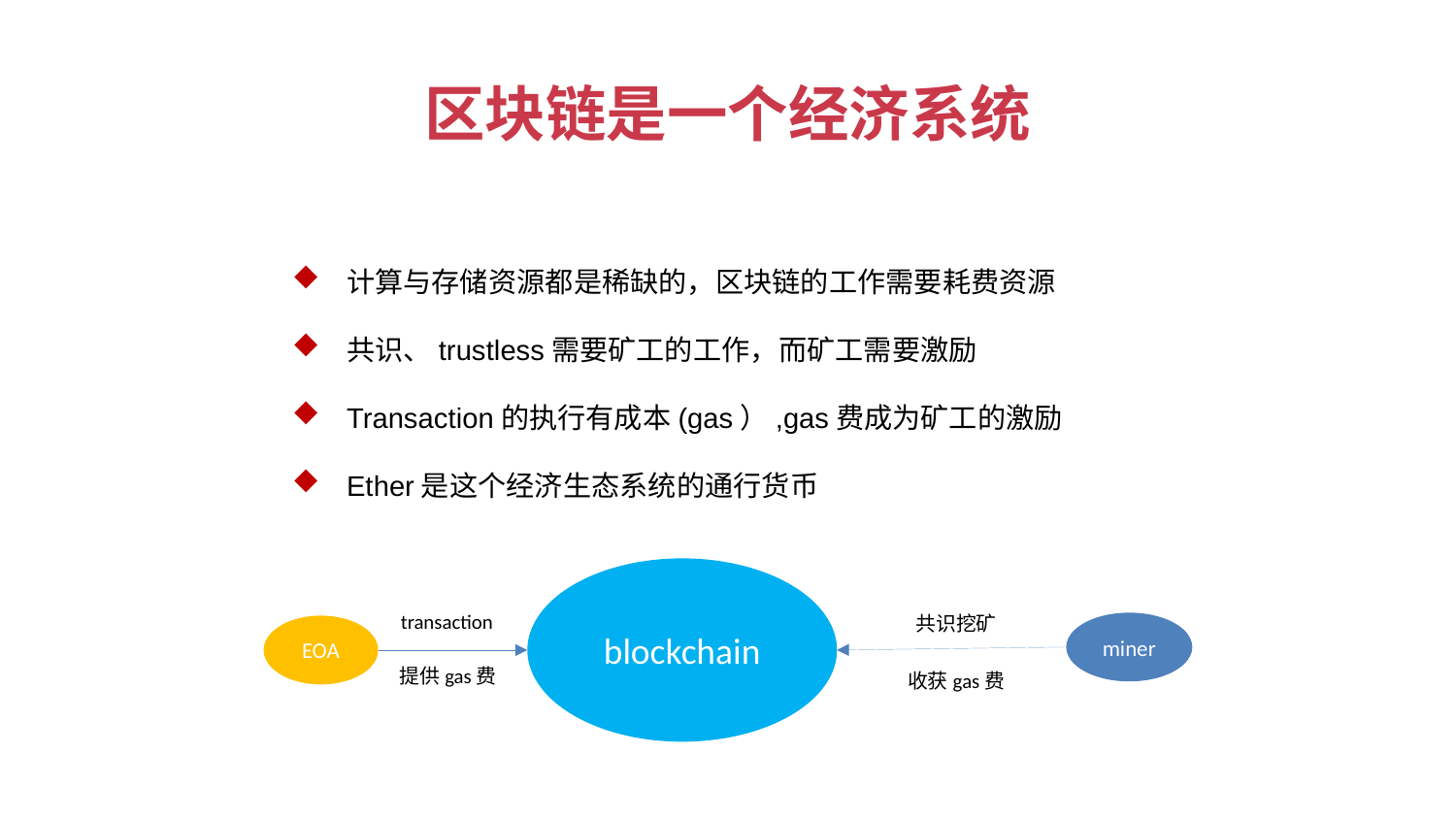

区块链是一个经济系统
计算与存储资源都是稀缺的，区块链的工作需要耗费资源
共识、trustless需要矿工的工作，而矿工需要激励
Transaction的执行有成本(gas）,gas费成为矿工的激励
Ether是这个经济生态系统的通行货币

blockchain
transaction
共识挖矿
miner
EOA
提供gas费
收获gas费